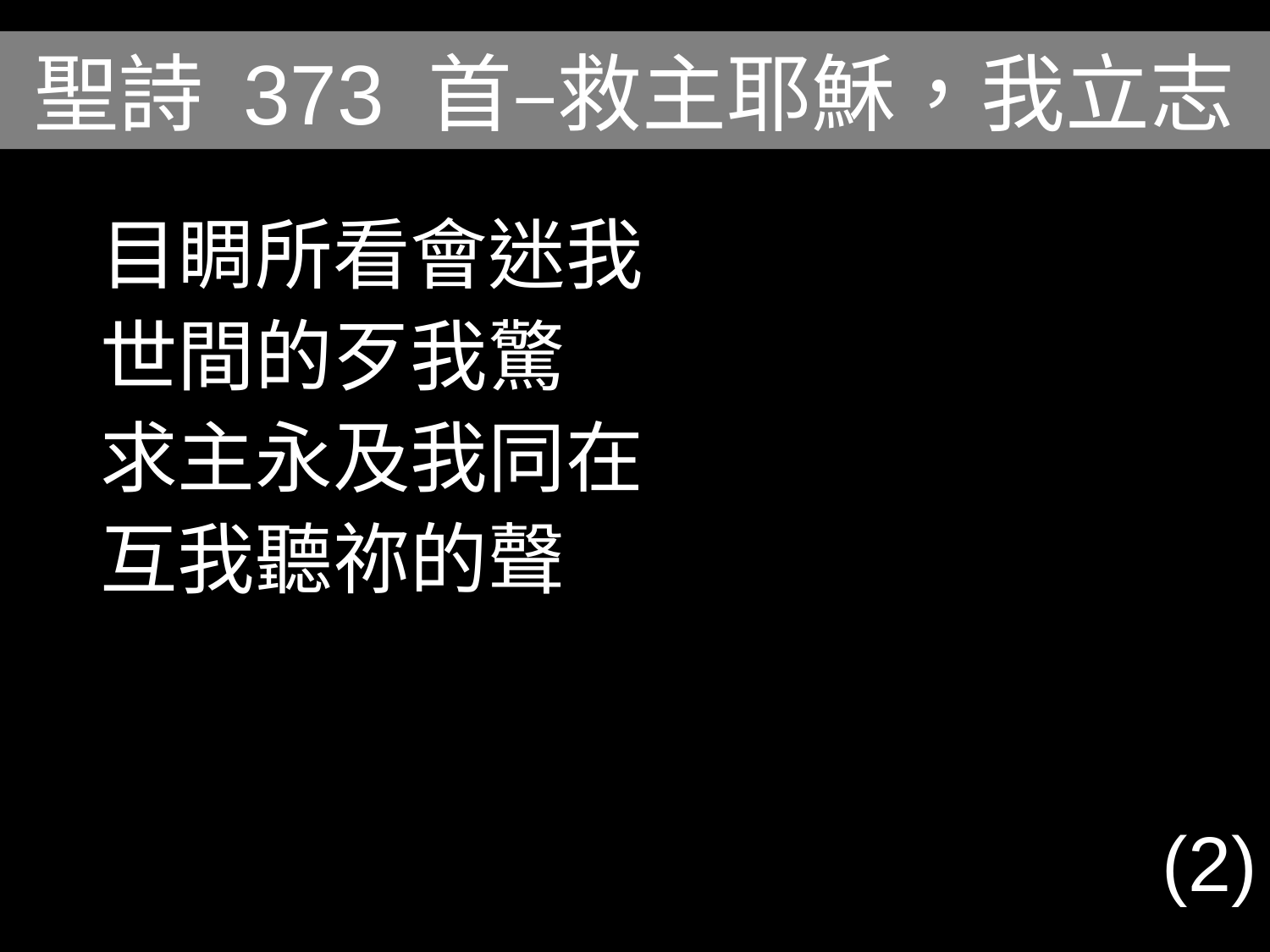

# 聖詩 373 首–救主耶穌，我立志
目睭所看會迷我
世間的歹我驚
求主永及我同在
互我聽祢的聲

(2)